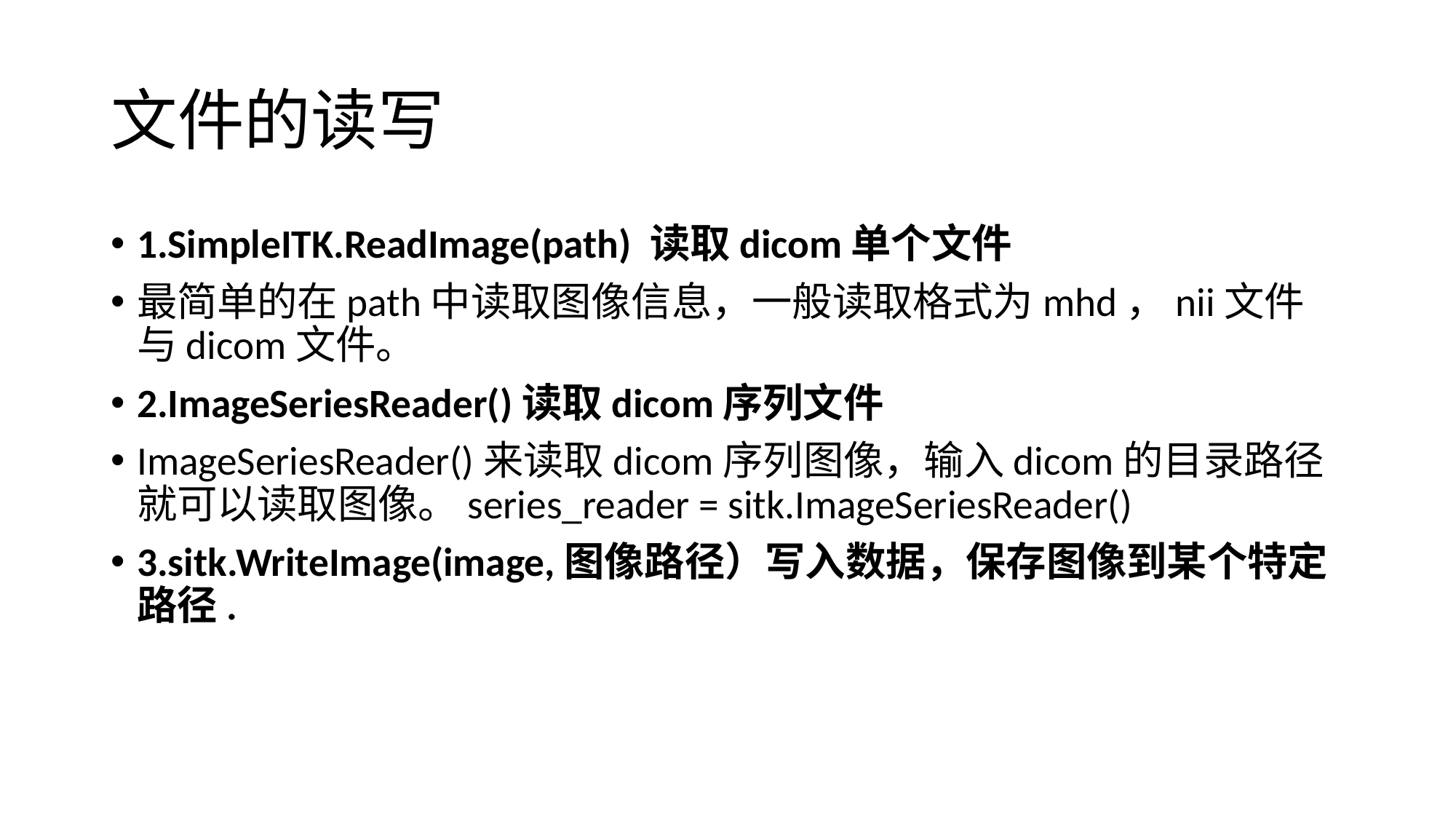

# 文件的读写
1.SimpleITK.ReadImage(path) 读取dicom单个文件
最简单的在path中读取图像信息，一般读取格式为mhd，nii文件与dicom文件。
2.ImageSeriesReader()读取dicom序列文件
ImageSeriesReader()来读取dicom序列图像，输入dicom的目录路径就可以读取图像。series_reader = sitk.ImageSeriesReader()
3.sitk.WriteImage(image,图像路径）写入数据，保存图像到某个特定路径.